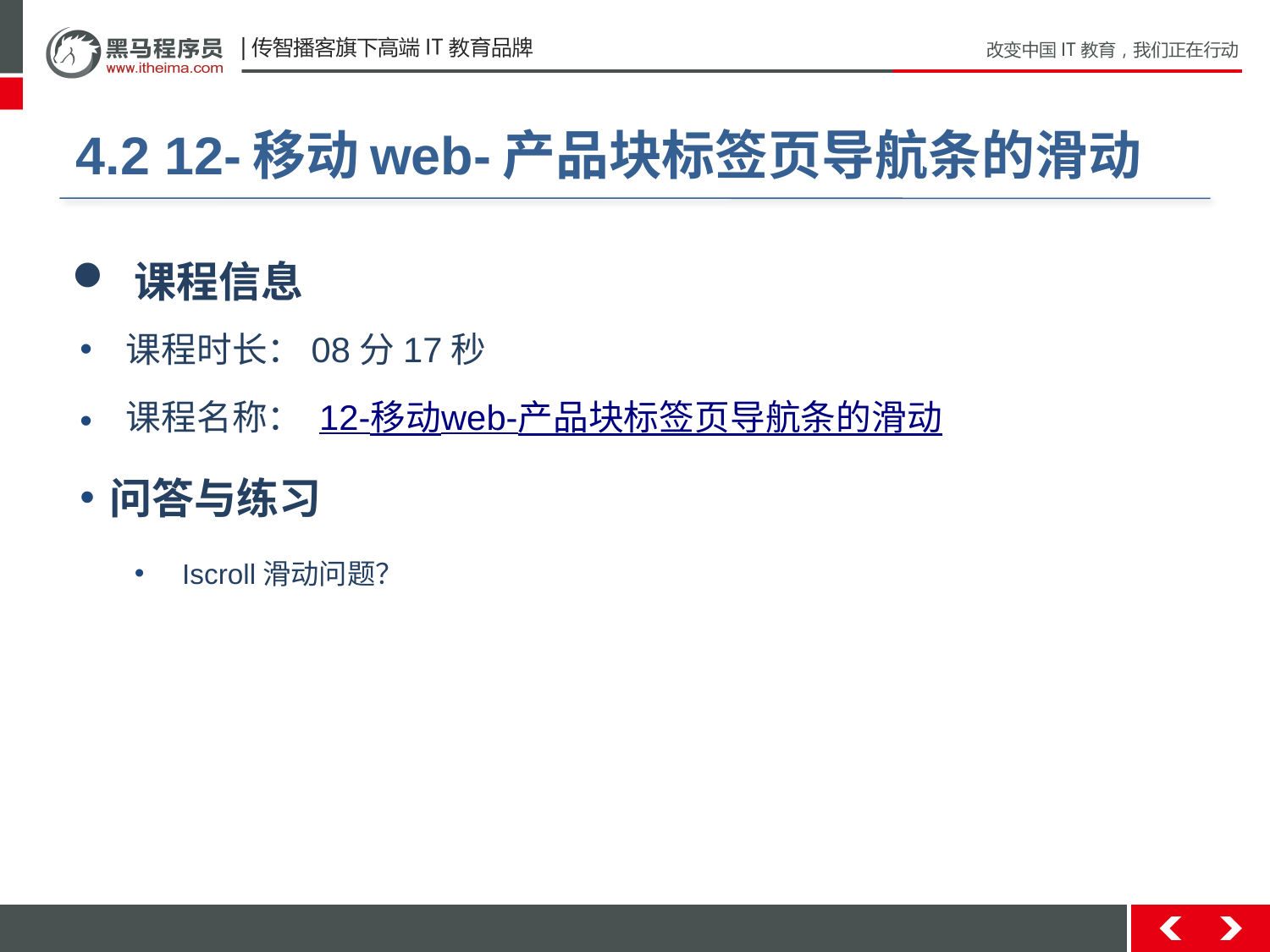

#
4.2 12-移动web-产品块标签页导航条的滑动
 课程信息
 课程时长：08分17秒
 课程名称： 12-移动web-产品块标签页导航条的滑动
问答与练习
Iscroll滑动问题？